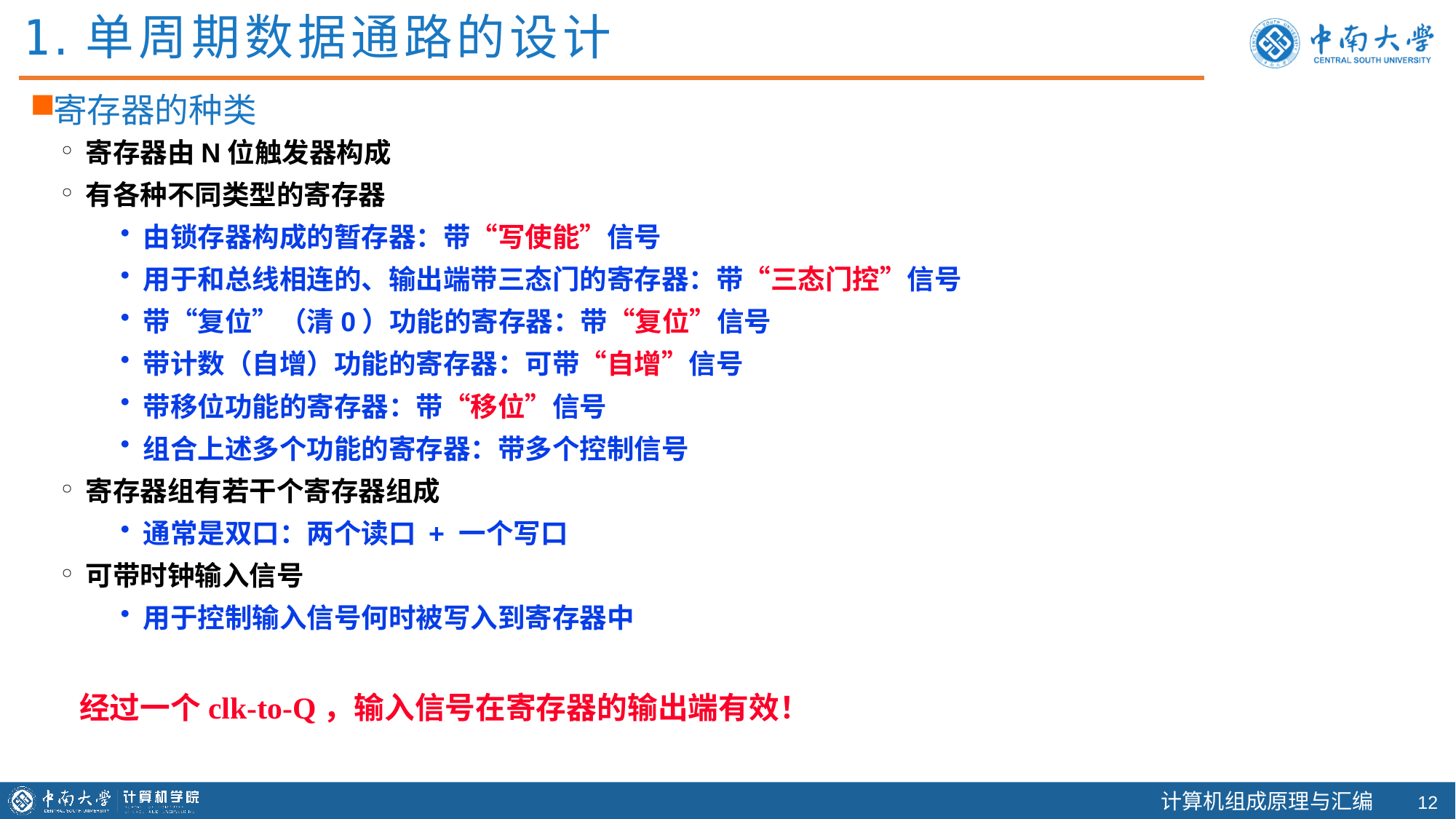

1.单周期数据通路的设计

寄存器的种类
寄存器由N位触发器构成
有各种不同类型的寄存器
由锁存器构成的暂存器：带“写使能”信号
用于和总线相连的、输出端带三态门的寄存器：带“三态门控”信号
带“复位”（清0）功能的寄存器：带“复位”信号
带计数（自增）功能的寄存器：可带“自增”信号
带移位功能的寄存器：带“移位”信号
组合上述多个功能的寄存器：带多个控制信号
寄存器组有若干个寄存器组成
通常是双口：两个读口 + 一个写口
可带时钟输入信号
用于控制输入信号何时被写入到寄存器中

经过一个clk-to-Q，输入信号在寄存器的输出端有效！
12